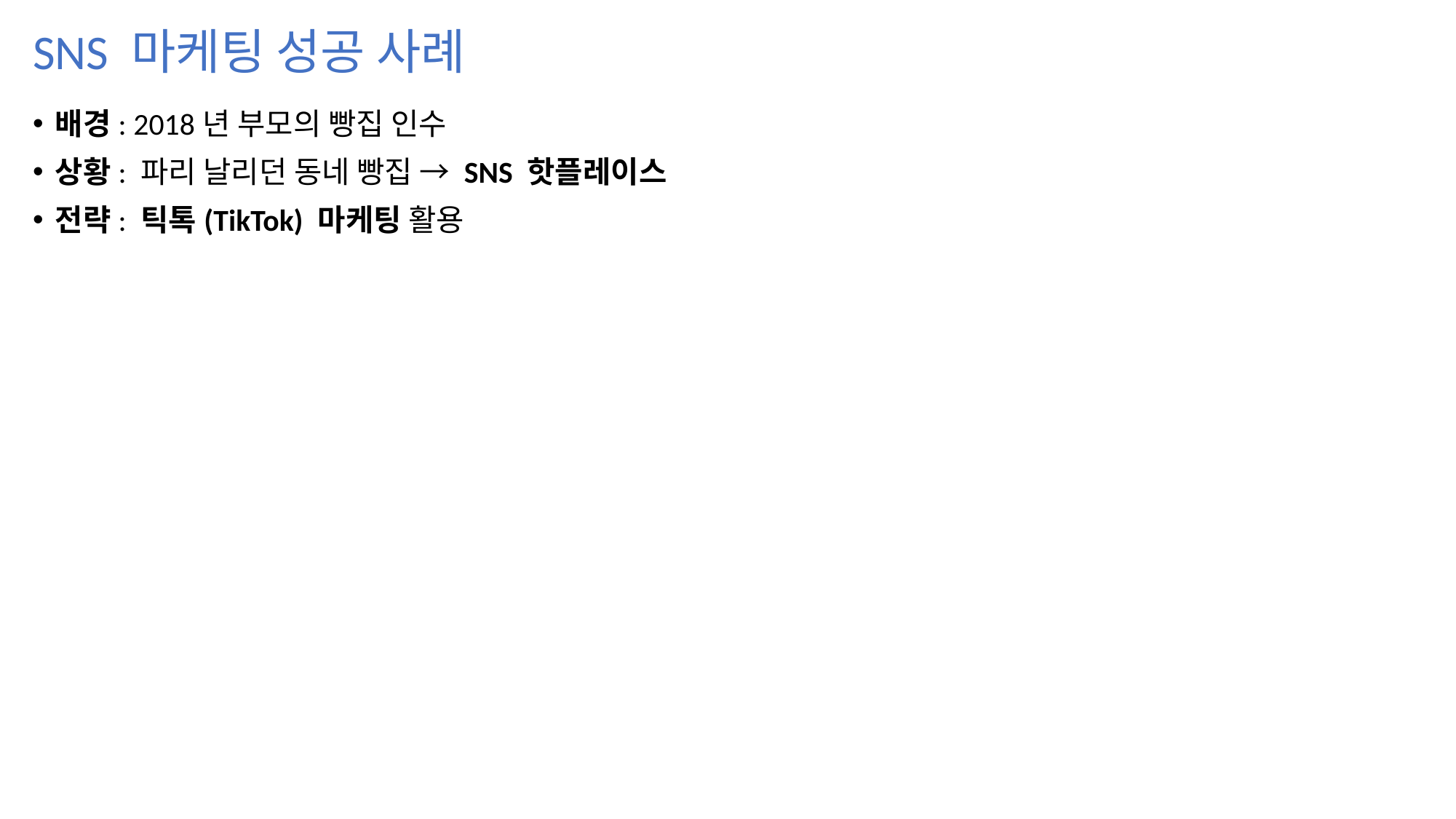

# SNS 마케팅 성공 사례
배경: 2018년 부모의 빵집 인수
상황: 파리 날리던 동네 빵집 → SNS 핫플레이스
전략: 틱톡(TikTok) 마케팅 활용